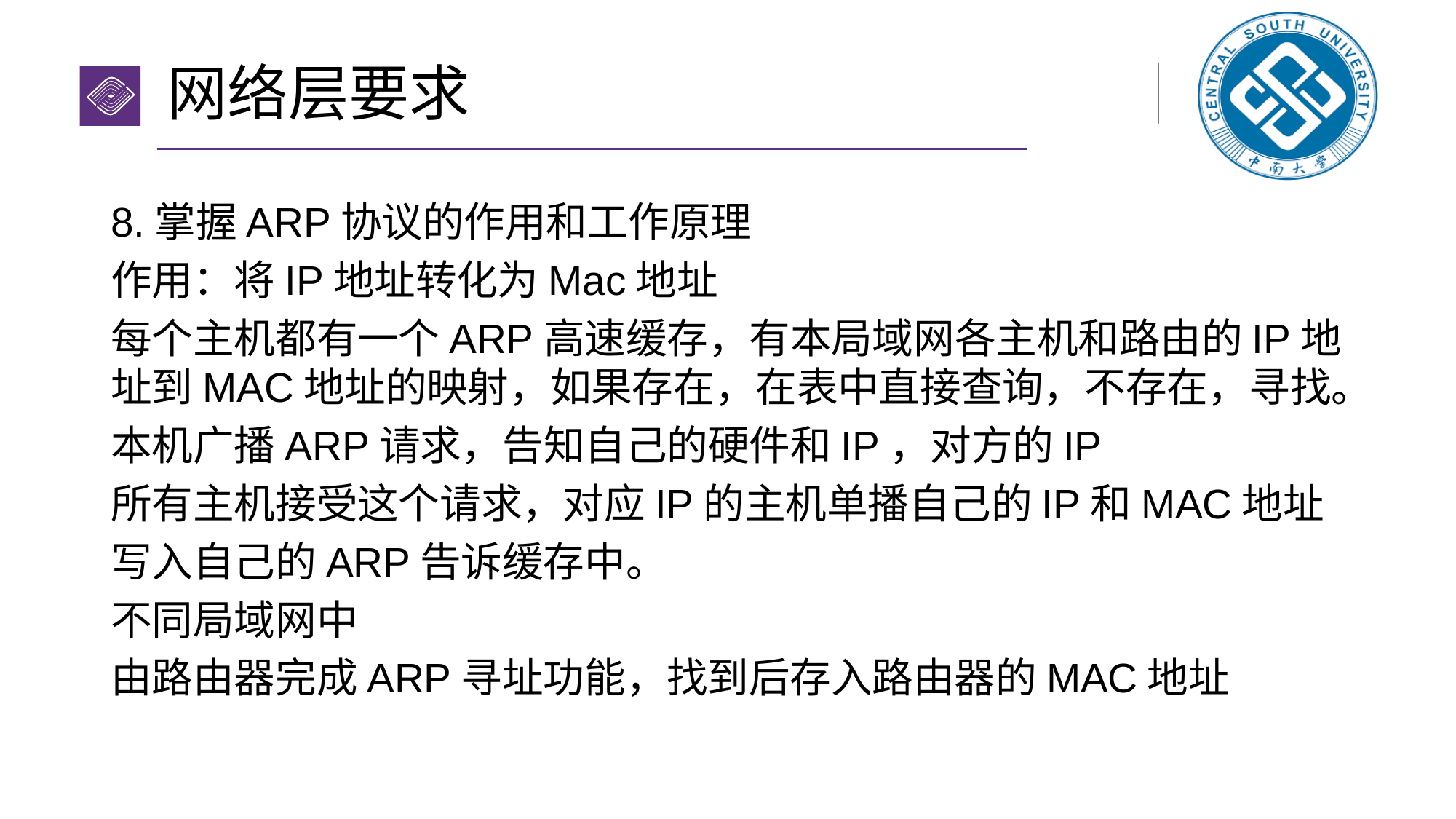

# 网络层要求
8.掌握ARP协议的作用和工作原理
作用：将IP地址转化为Mac地址
每个主机都有一个ARP高速缓存，有本局域网各主机和路由的IP地址到MAC地址的映射，如果存在，在表中直接查询，不存在，寻找。
本机广播ARP请求，告知自己的硬件和IP，对方的IP
所有主机接受这个请求，对应IP的主机单播自己的IP和MAC地址
写入自己的ARP告诉缓存中。
不同局域网中
由路由器完成ARP寻址功能，找到后存入路由器的MAC地址
18